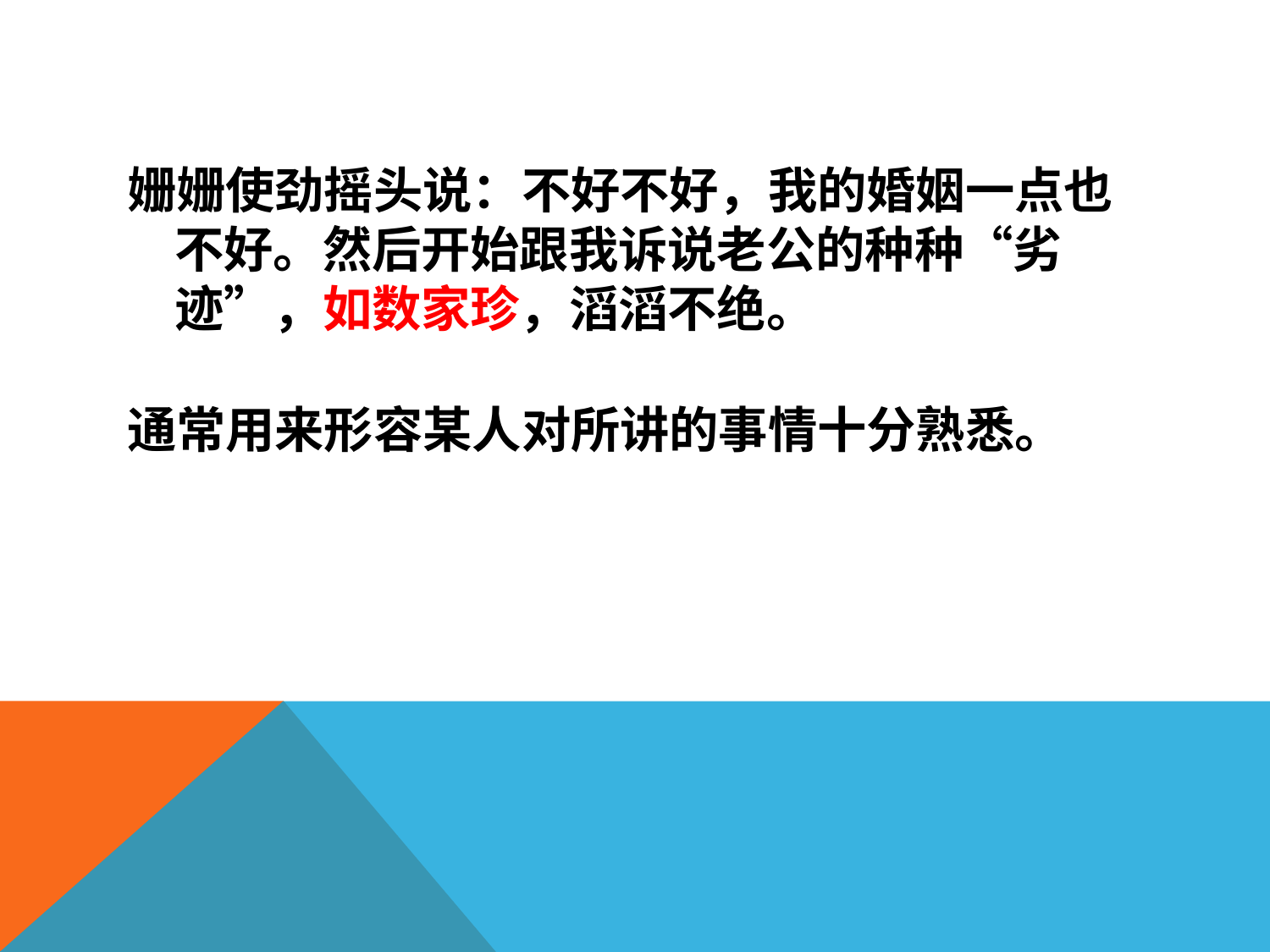

#
姗姗使劲摇头说：不好不好，我的婚姻一点也不好。然后开始跟我诉说老公的种种“劣迹”，如数家珍，滔滔不绝。

通常用来形容某人对所讲的事情十分熟悉。